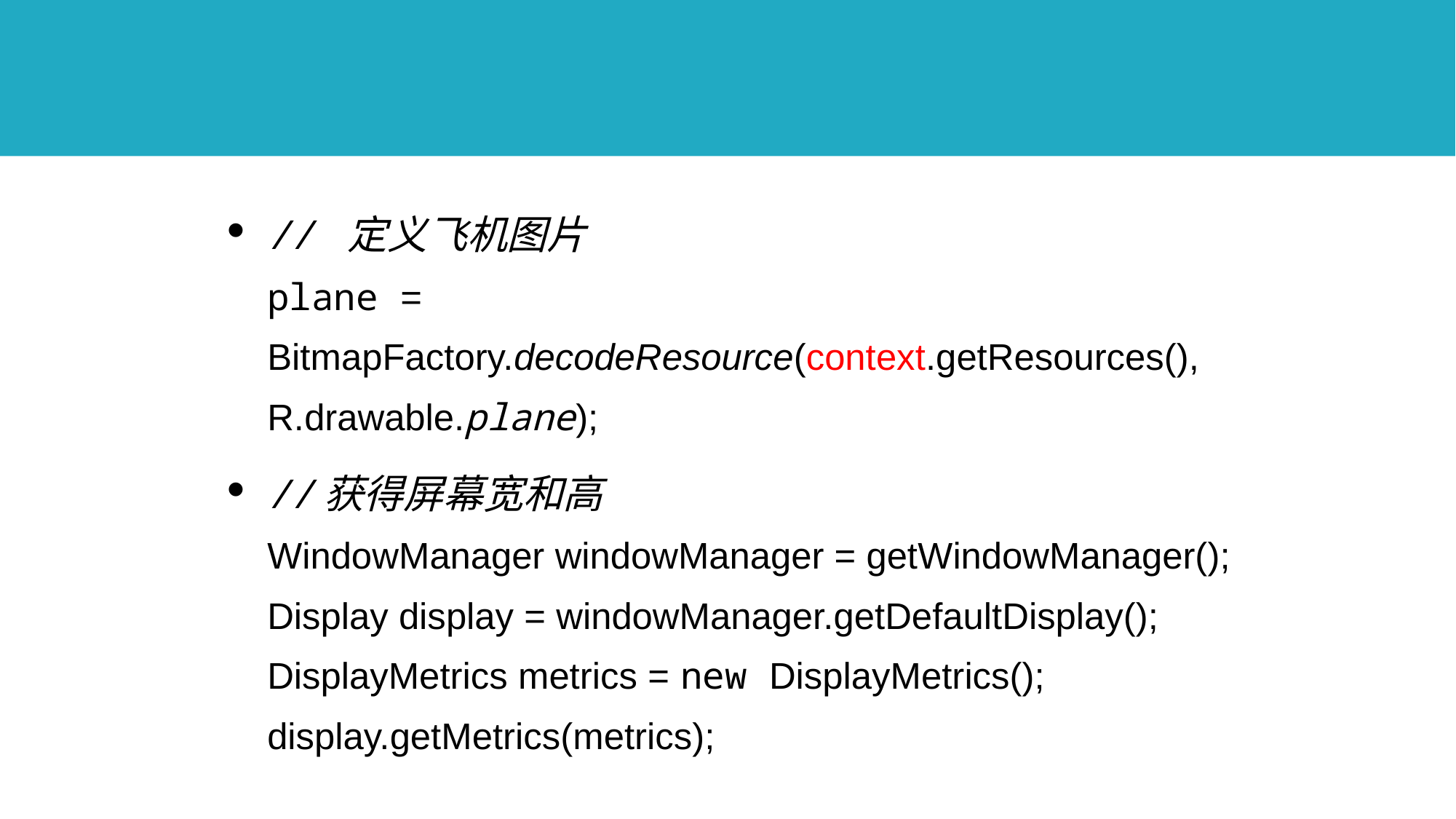

#
// 定义飞机图片
plane = BitmapFactory.decodeResource(context.getResources(),   R.drawable.plane);
//获得屏幕宽和高
WindowManager windowManager = getWindowManager();
Display display = windowManager.getDefaultDisplay();
DisplayMetrics metrics = new DisplayMetrics();
display.getMetrics(metrics);